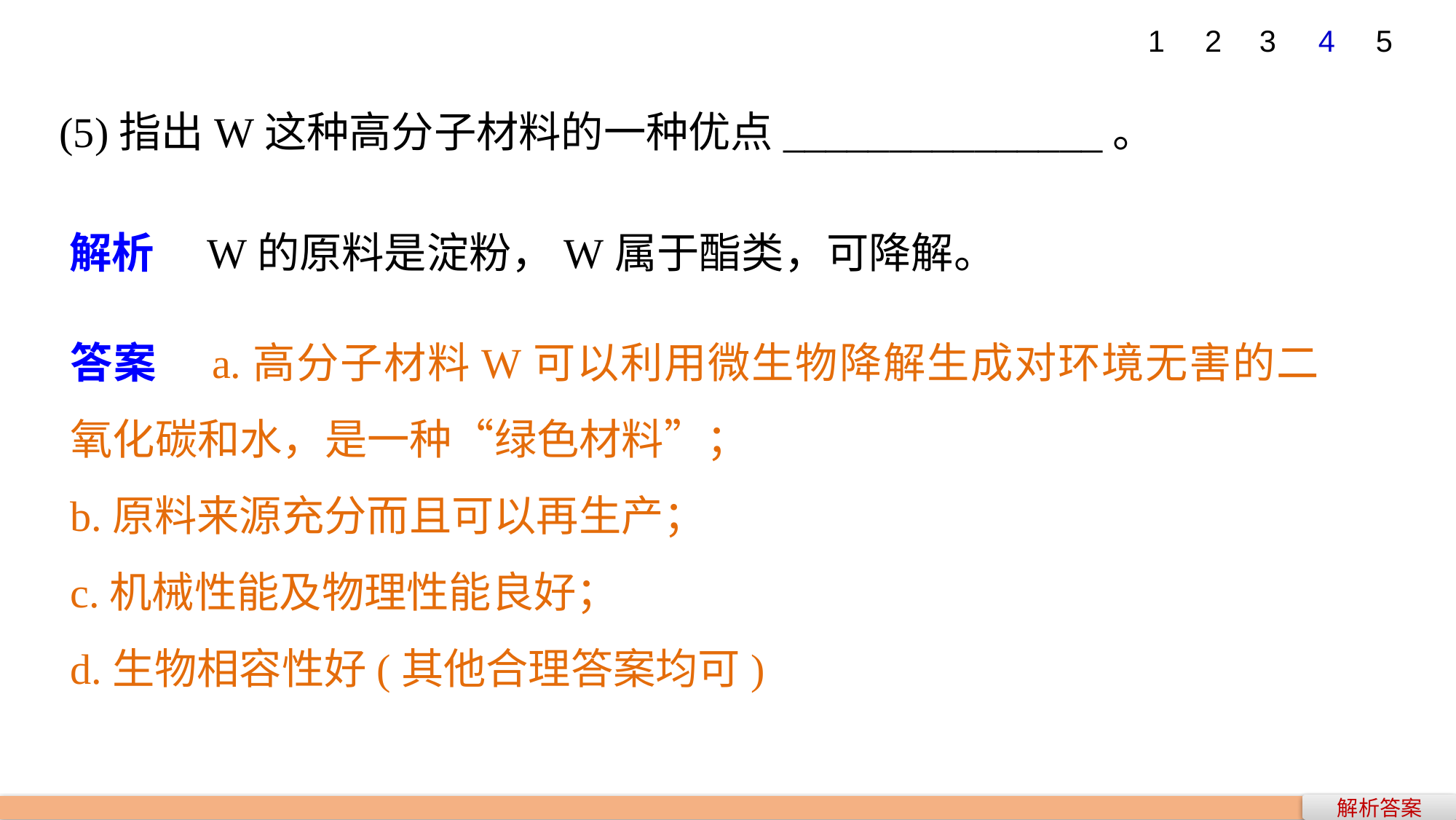

5
1
2
3
4
(5)指出W这种高分子材料的一种优点_______________。
解析　W的原料是淀粉，W属于酯类，可降解。
答案　a.高分子材料W可以利用微生物降解生成对环境无害的二氧化碳和水，是一种“绿色材料”；
b.原料来源充分而且可以再生产；
c.机械性能及物理性能良好；
d.生物相容性好(其他合理答案均可)
解析答案